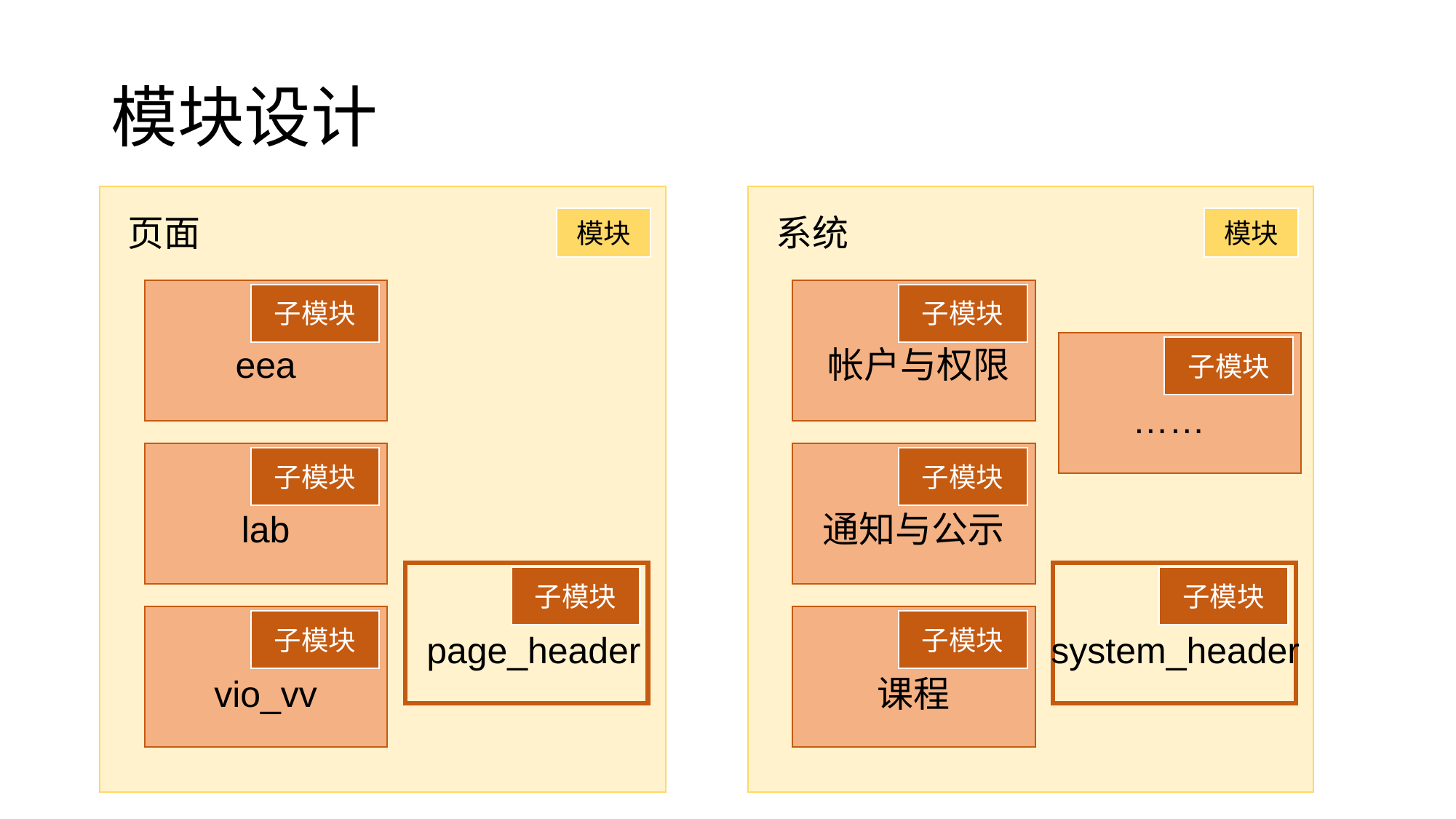

# 模块设计

页面
系统
模块
模块

子模块
子模块

eea
帐户与权限
子模块
……

子模块
子模块
lab
通知与公示

子模块
子模块

子模块
子模块
page_header
system_header
vio_vv
课程